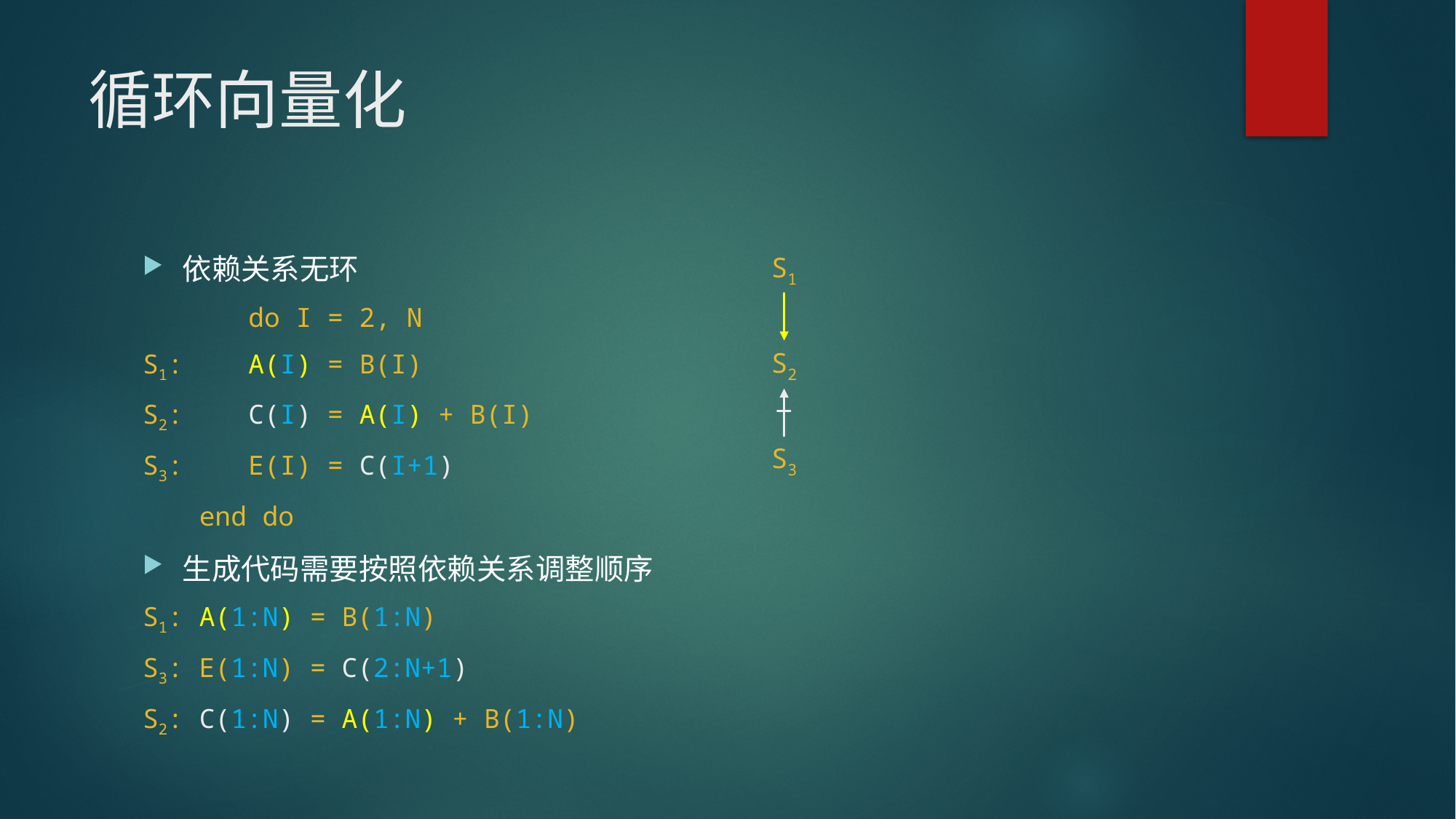

# 循环向量化
依赖关系无环
	do I = 2, N
S1:		A(I) = B(I)
S2: 	C(I) = A(I) + B(I)
S3: 	E(I) = C(I+1)
    end do
生成代码需要按照依赖关系调整顺序
S1: A(1:N) = B(1:N)
S3: E(1:N) = C(2:N+1)
S2: C(1:N) = A(1:N) + B(1:N)

S1
S2
S3